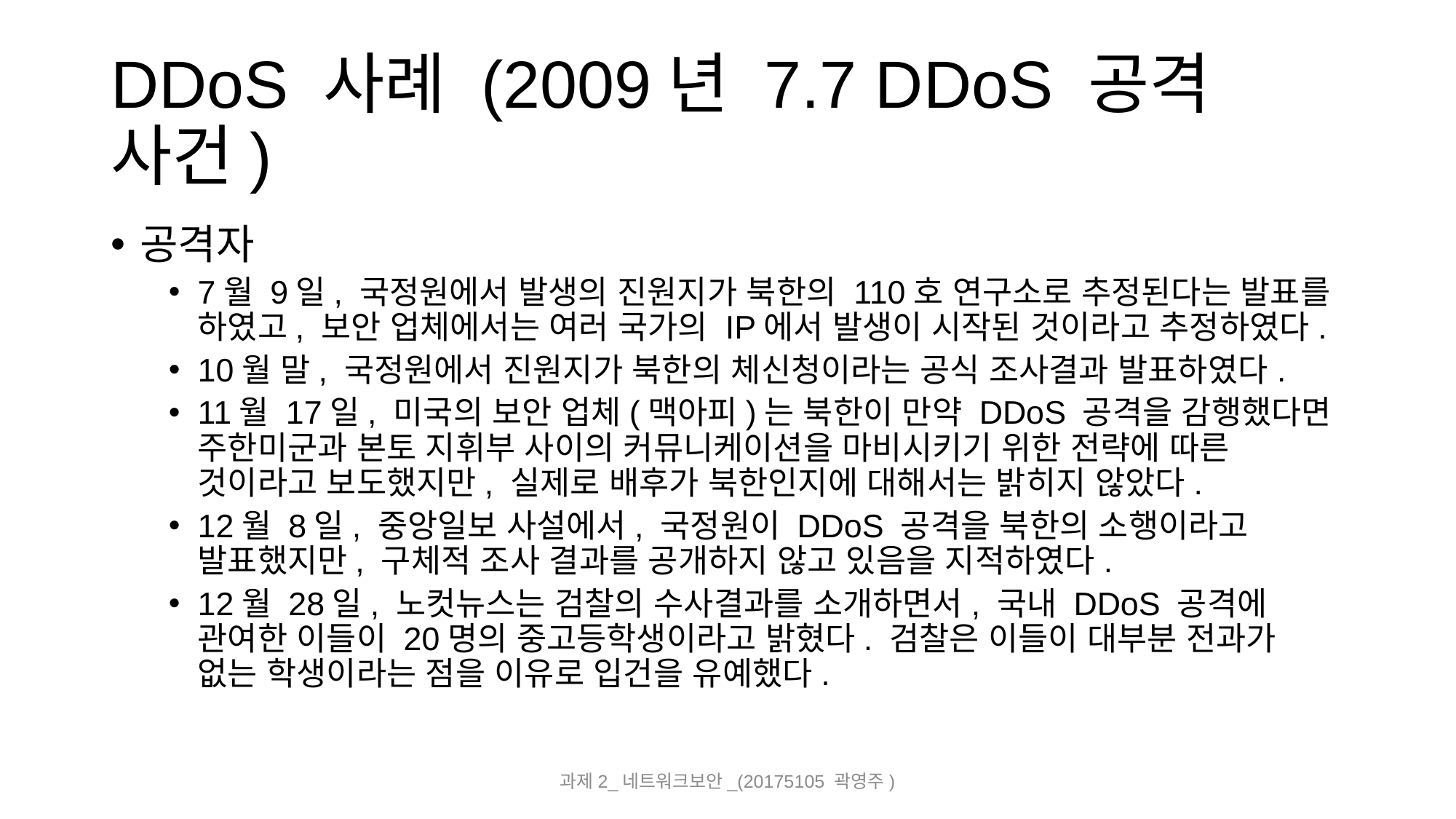

# DDoS 사례 (2009년 7.7 DDoS 공격 사건)
공격자
7월 9일, 국정원에서 발생의 진원지가 북한의 110호 연구소로 추정된다는 발표를 하였고, 보안 업체에서는 여러 국가의 IP에서 발생이 시작된 것이라고 추정하였다.
10월 말, 국정원에서 진원지가 북한의 체신청이라는 공식 조사결과 발표하였다.
11월 17일, 미국의 보안 업체(맥아피)는 북한이 만약 DDoS 공격을 감행했다면 주한미군과 본토 지휘부 사이의 커뮤니케이션을 마비시키기 위한 전략에 따른 것이라고 보도했지만, 실제로 배후가 북한인지에 대해서는 밝히지 않았다.
12월 8일, 중앙일보 사설에서, 국정원이 DDoS 공격을 북한의 소행이라고 발표했지만, 구체적 조사 결과를 공개하지 않고 있음을 지적하였다.
12월 28일, 노컷뉴스는 검찰의 수사결과를 소개하면서, 국내 DDoS 공격에 관여한 이들이 20명의 중고등학생이라고 밝혔다. 검찰은 이들이 대부분 전과가 없는 학생이라는 점을 이유로 입건을 유예했다.
과제2_네트워크보안_(20175105 곽영주)